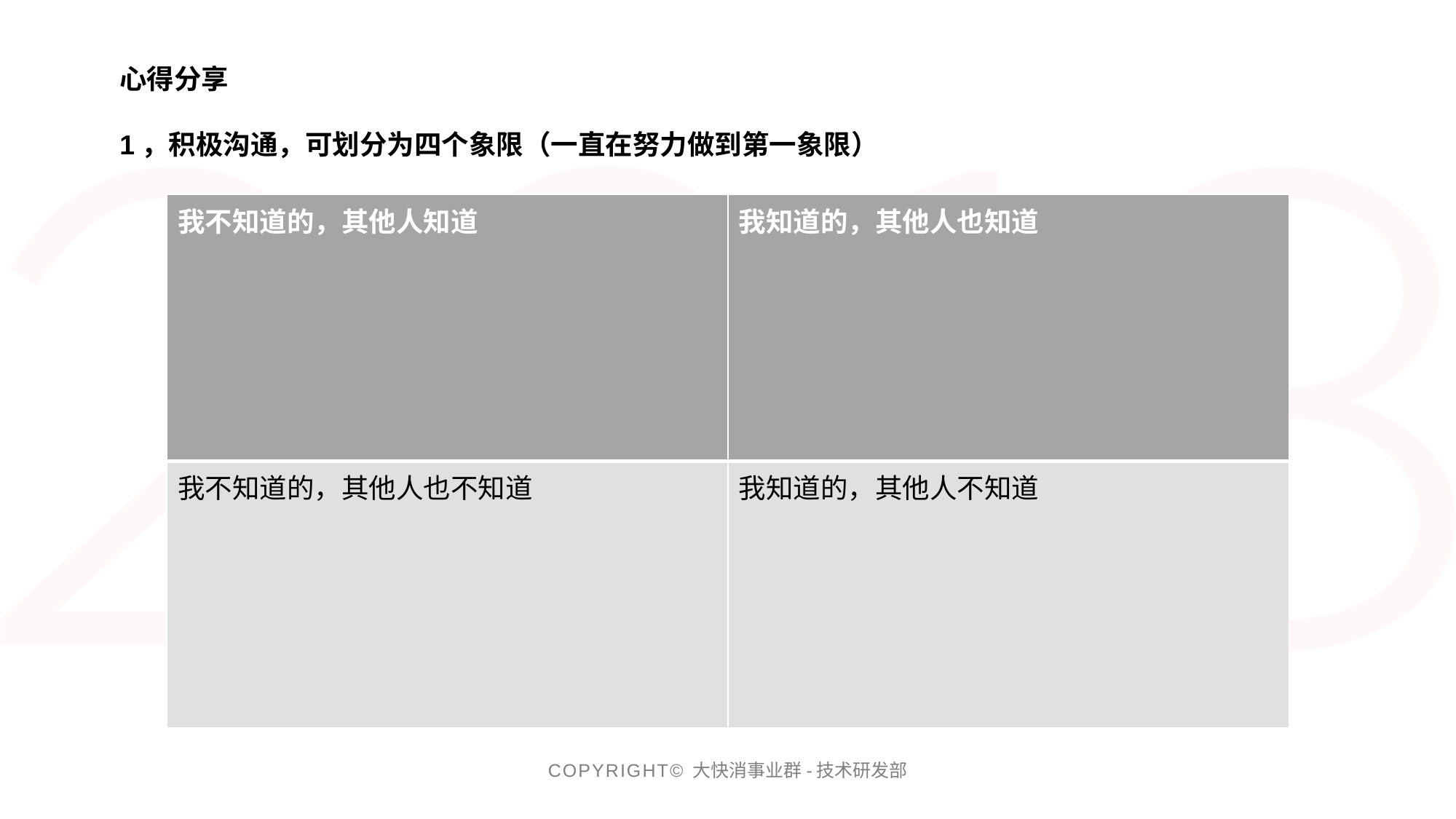

心得分享

1，积极沟通，可划分为四个象限（一直在努力做到第一象限）
| 我不知道的，其他人知道 | 我知道的，其他人也知道 |
| --- | --- |
| 我不知道的，其他人也不知道 | 我知道的，其他人不知道 |
COPYRIGHT© 大快消事业群-技术研发部